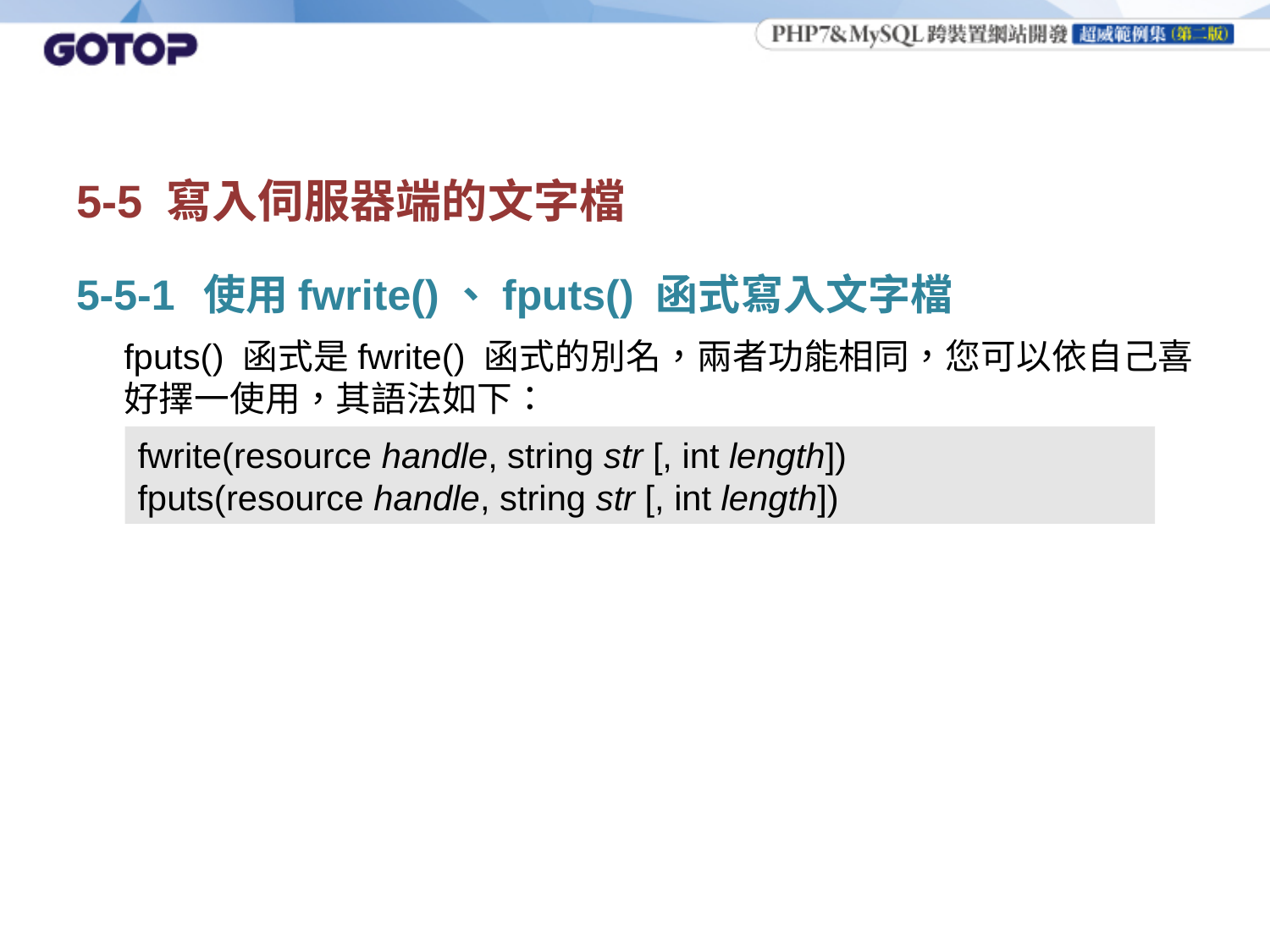

# 5-5 寫入伺服器端的文字檔
5-5-1	使用fwrite()、fputs() 函式寫入文字檔
	fputs() 函式是fwrite() 函式的別名，兩者功能相同，您可以依自己喜好擇一使用，其語法如下：
fwrite(resource handle, string str [, int length])
fputs(resource handle, string str [, int length])